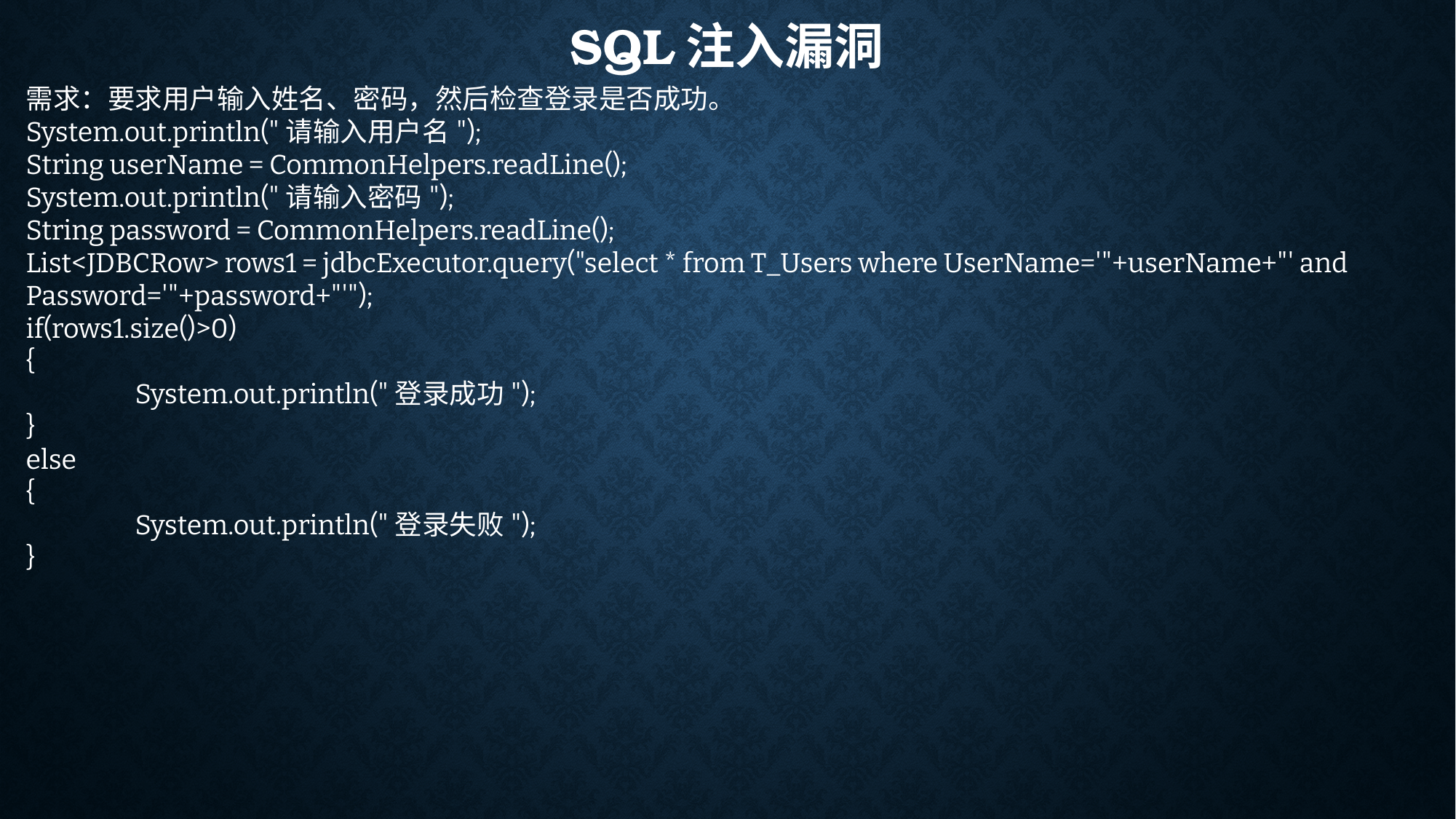

# SQL注入漏洞
需求：要求用户输入姓名、密码，然后检查登录是否成功。
System.out.println("请输入用户名");
String userName = CommonHelpers.readLine();
System.out.println("请输入密码");
String password = CommonHelpers.readLine();
List<JDBCRow> rows1 = jdbcExecutor.query("select * from T_Users where UserName='"+userName+"' and Password='"+password+"'");
if(rows1.size()>0)
{
	System.out.println("登录成功");
}
else
{
	System.out.println("登录失败");
}